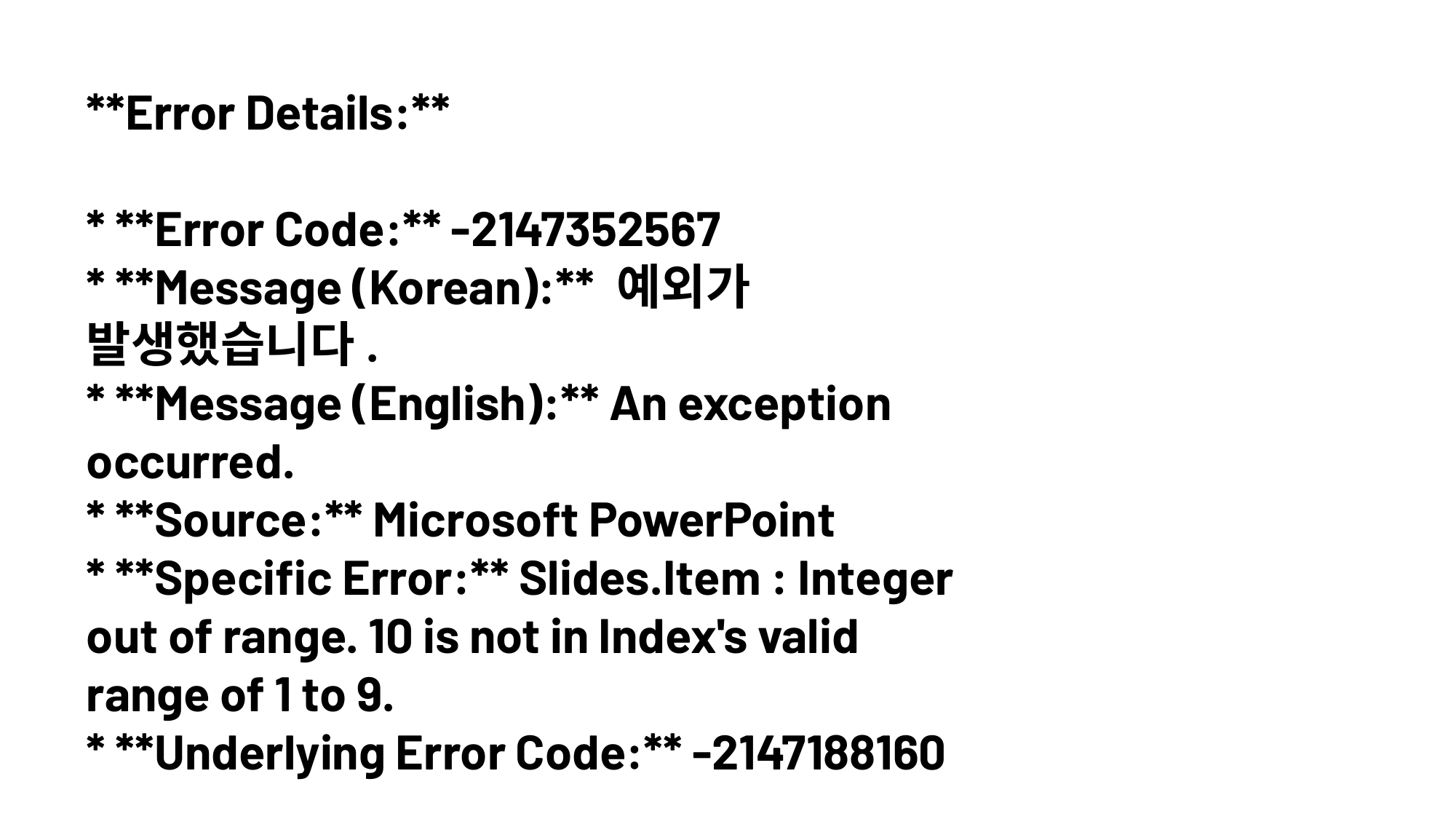

**Error Details:**

* **Error Code:** -2147352567
* **Message (Korean):** 예외가 발생했습니다.
* **Message (English):** An exception occurred.
* **Source:** Microsoft PowerPoint
* **Specific Error:** Slides.Item : Integer out of range. 10 is not in Index's valid range of 1 to 9.
* **Underlying Error Code:** -2147188160

**Resolution:**
* This error indicates that slide 10 is trying to access an index that doesn't exist (likely because there are only 9 slides). Check the presentation structure and correct any references to slide 10. Remove or renumber the slide appropriately.
#